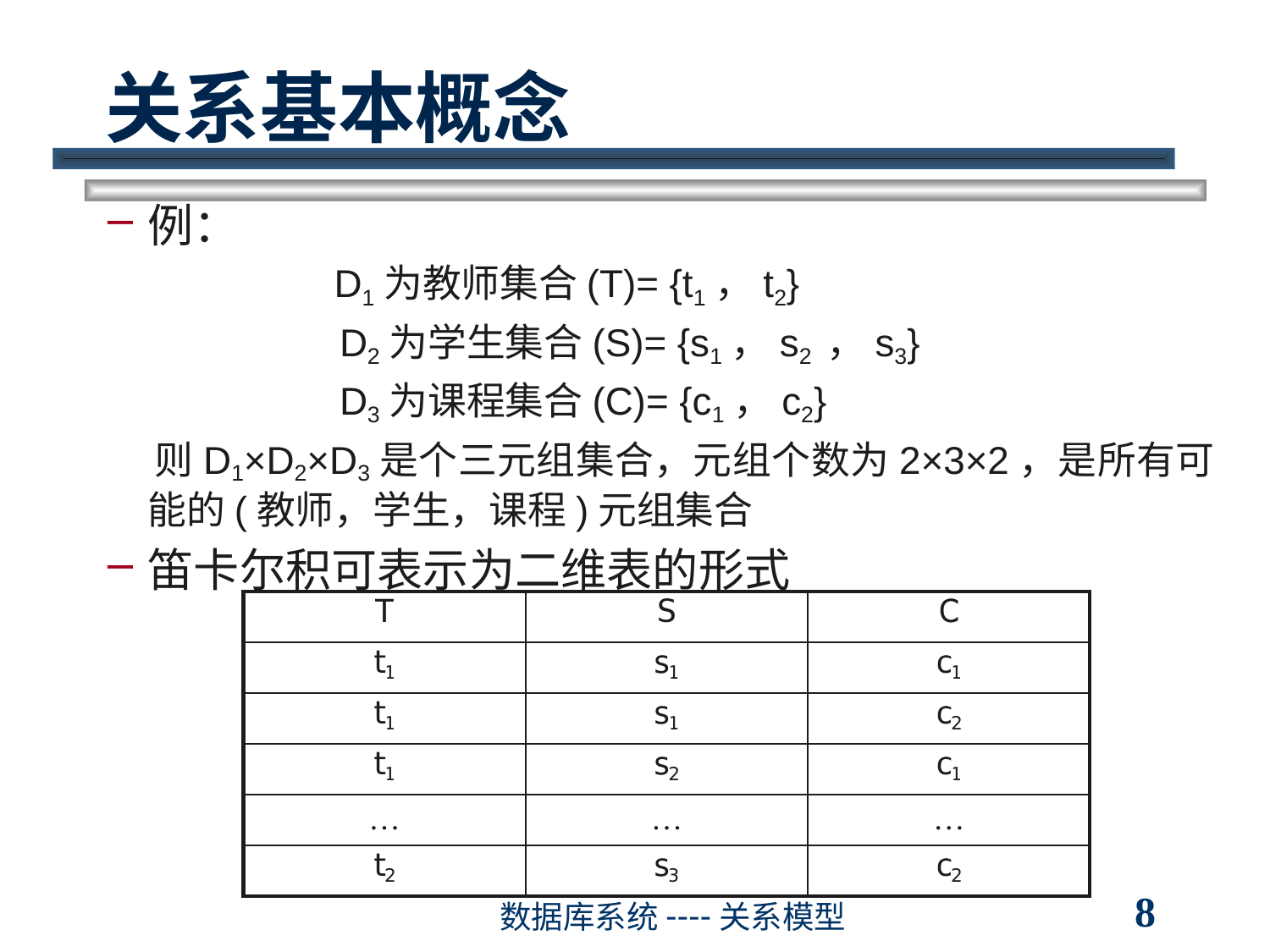

# 关系基本概念
例：
		     D1为教师集合(T)= {t1，t2}
		      D2为学生集合(S)= {s1，s2 ，s3}
		      D3为课程集合(C)= {c1，c2}
    则D1×D2×D3是个三元组集合，元组个数为2×3×2，是所有可能的(教师，学生，课程)元组集合
笛卡尔积可表示为二维表的形式
| T | S | C |
| --- | --- | --- |
| t1 | s1 | c1 |
| t1 | s1 | c2 |
| t1 | s2 | c1 |
| … | … | … |
| t2 | s3 | c2 |
8
数据库系统----关系模型